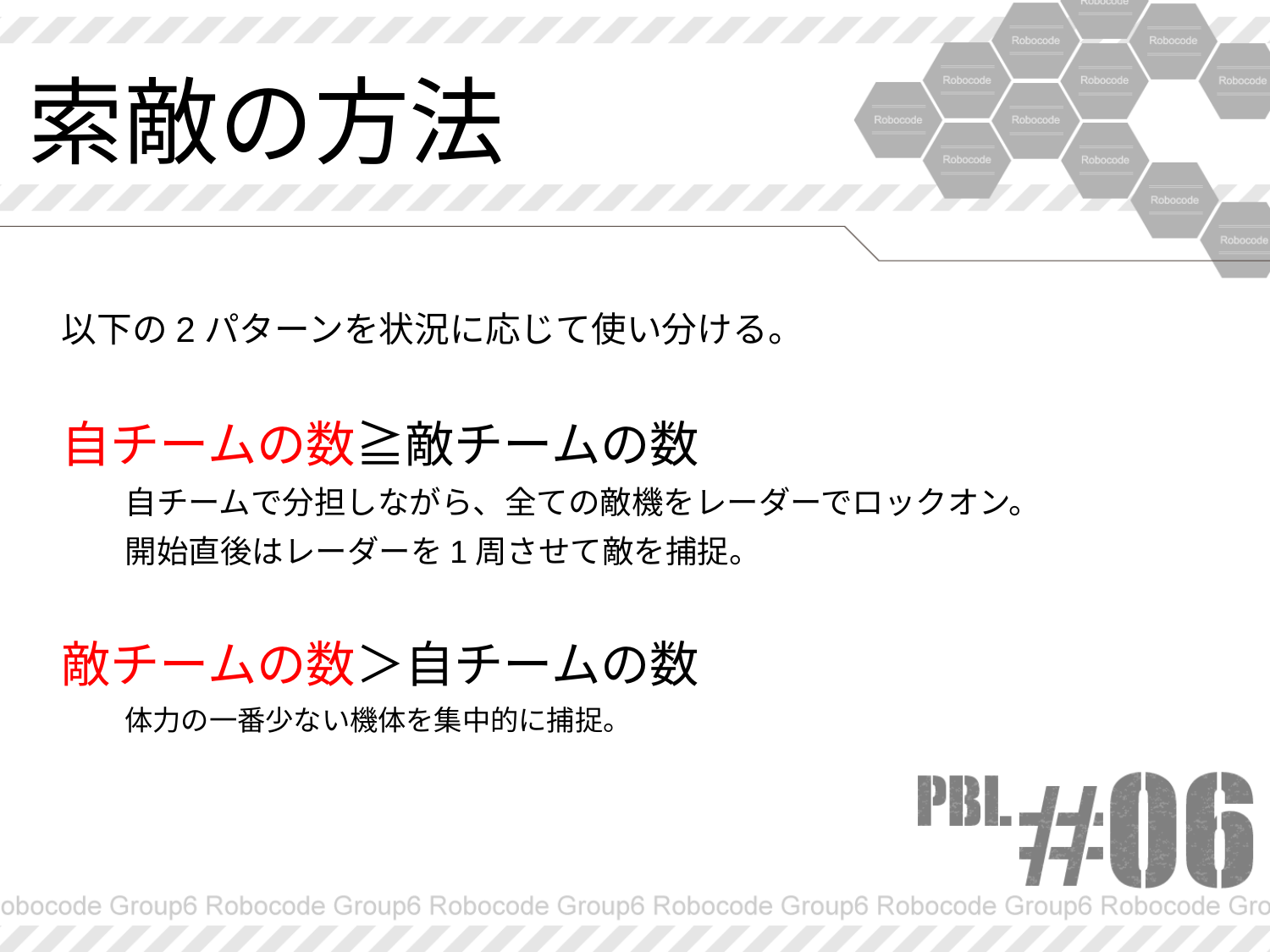

# 索敵の方法
以下の2パターンを状況に応じて使い分ける。

自チームの数≧敵チームの数
自チームで分担しながら、全ての敵機をレーダーでロックオン。
開始直後はレーダーを1周させて敵を捕捉。

敵チームの数＞自チームの数
体力の一番少ない機体を集中的に捕捉。